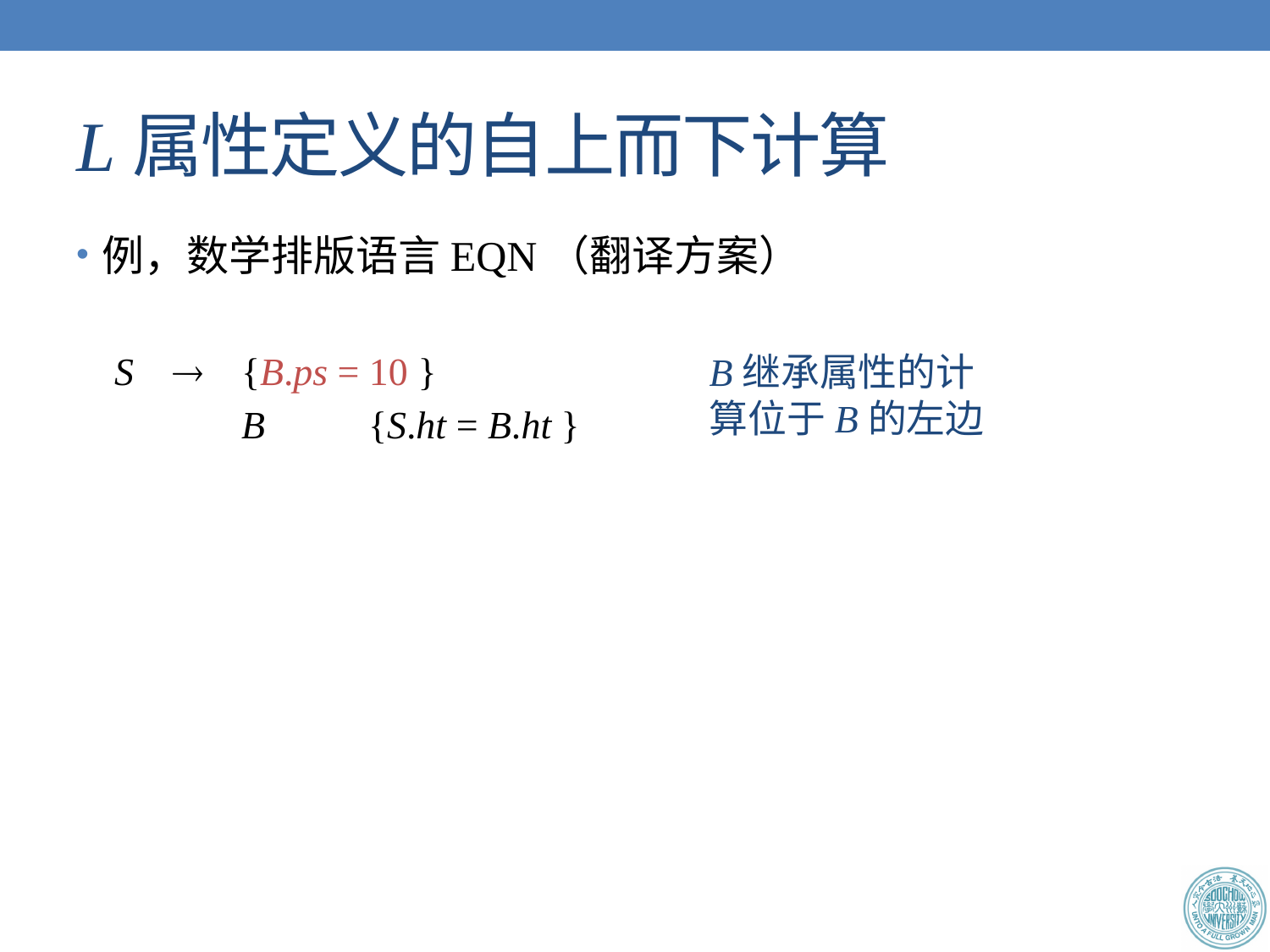

# L属性定义的自上而下计算
例，数学排版语言EQN（翻译方案）

S    →	{B.ps = 10 }
	B	{S.ht = B.ht }

B继承属性的计算位于B的左边